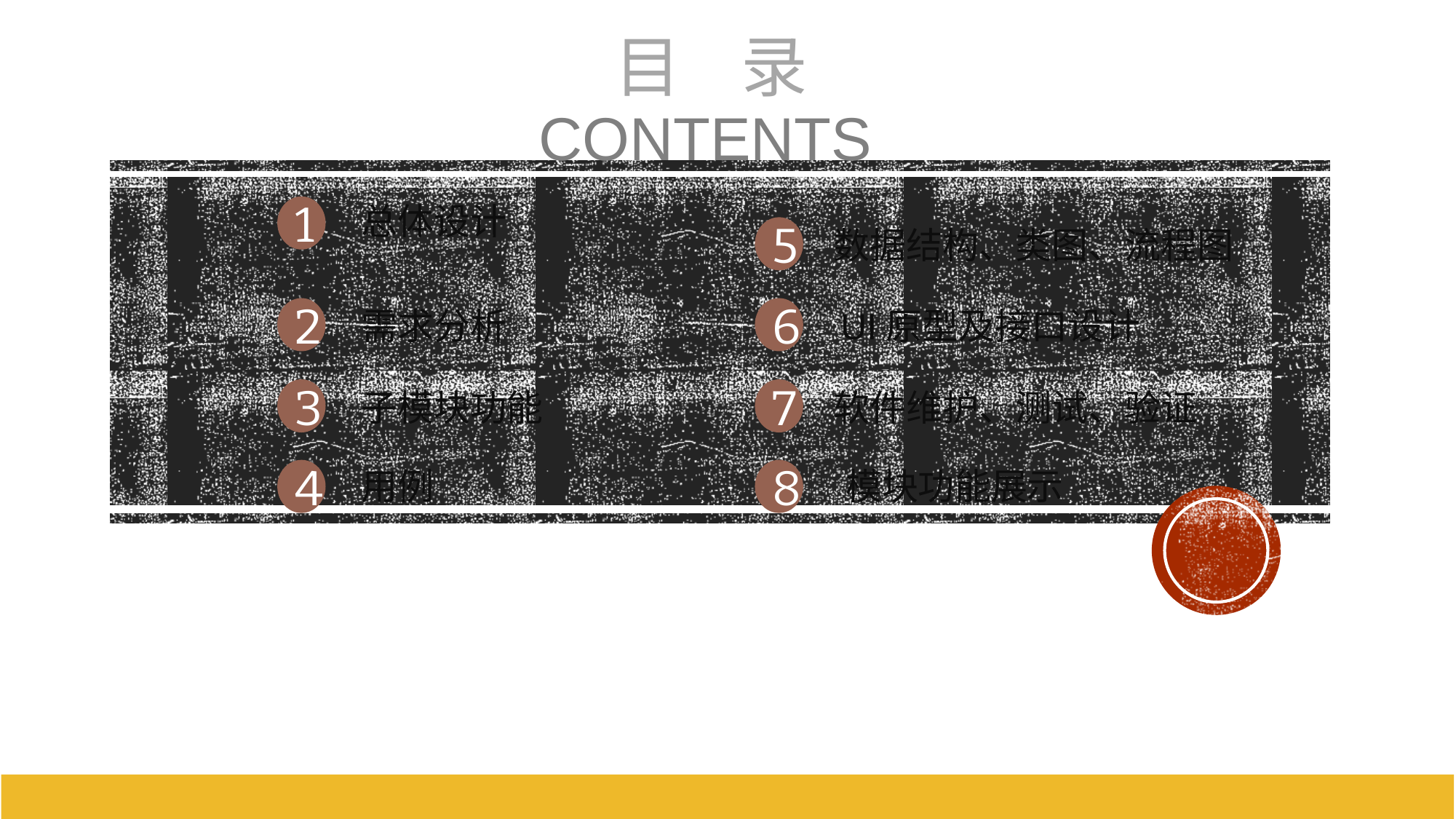

目    录
CONTENTS
总体设计
1
5
数据结构、类图、流程图
2
6
需求分析
UI原型及接口设计
3
7
子模块功能
软件维护、测试、验证
用例
模块功能展示
4
8